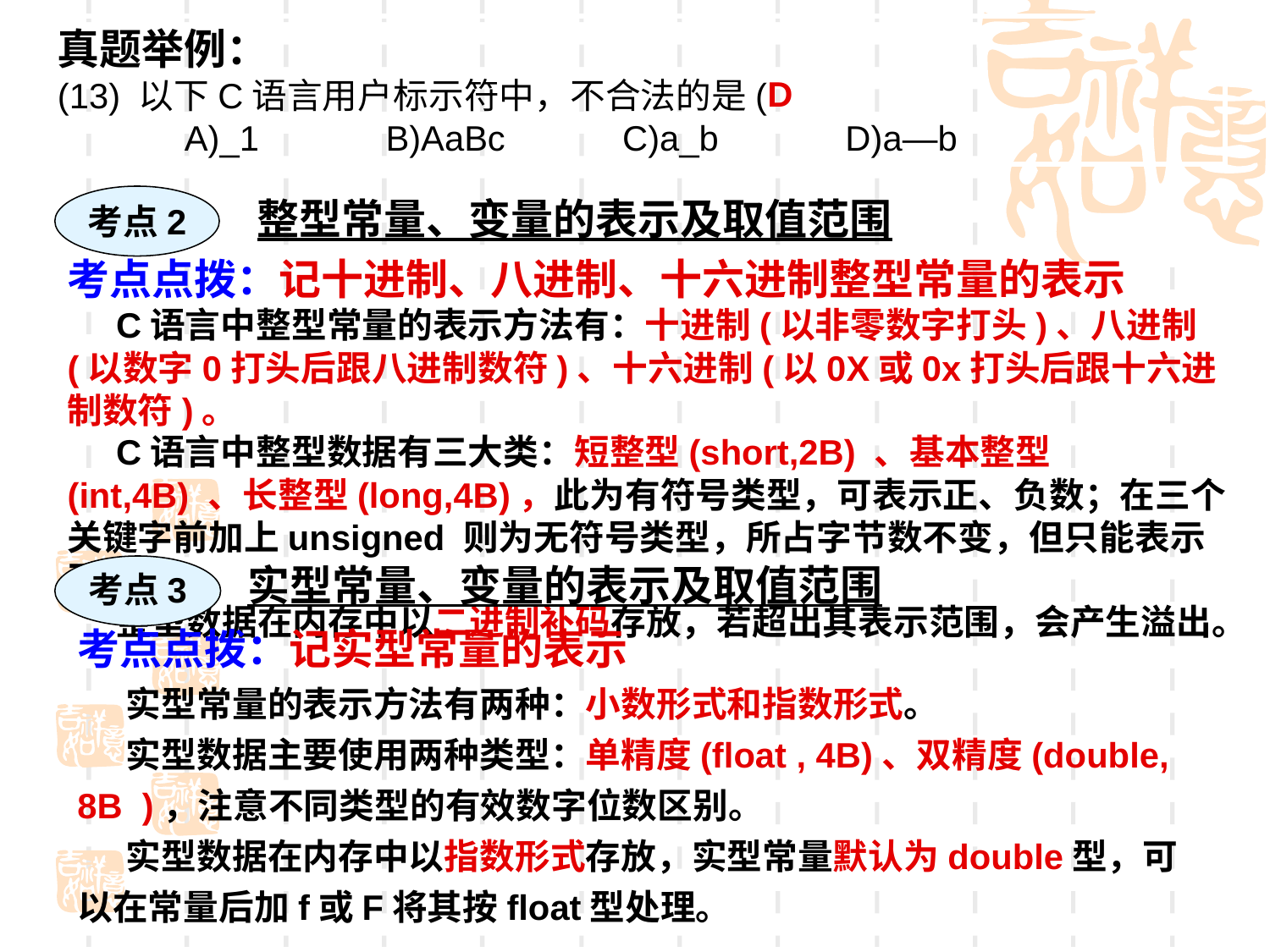

真题举例：
(13) 以下C语言用户标示符中，不合法的是(
	A)_1             B)AaBc            C)a_b             D)a—b
D
考点2
整型常量、变量的表示及取值范围
考点点拨：记十进制、八进制、十六进制整型常量的表示
     C语言中整型常量的表示方法有：十进制(以非零数字打头)、八进制(以数字0打头后跟八进制数符)、十六进制(以0X或0x打头后跟十六进制数符)。
     C语言中整型数据有三大类：短整型(short,2B) 、基本整型(int,4B) 、长整型(long,4B)，此为有符号类型，可表示正、负数；在三个关键字前加上unsigned 则为无符号类型，所占字节数不变，但只能表示正数。
     整型数据在内存中以二进制补码存放，若超出其表示范围，会产生溢出。
考点3
实型常量、变量的表示及取值范围
考点点拨：记实型常量的表示
     实型常量的表示方法有两种：小数形式和指数形式。
     实型数据主要使用两种类型：单精度(float , 4B)、双精度(double, 8B  )，注意不同类型的有效数字位数区别。
     实型数据在内存中以指数形式存放，实型常量默认为double型，可以在常量后加f或F将其按float型处理。